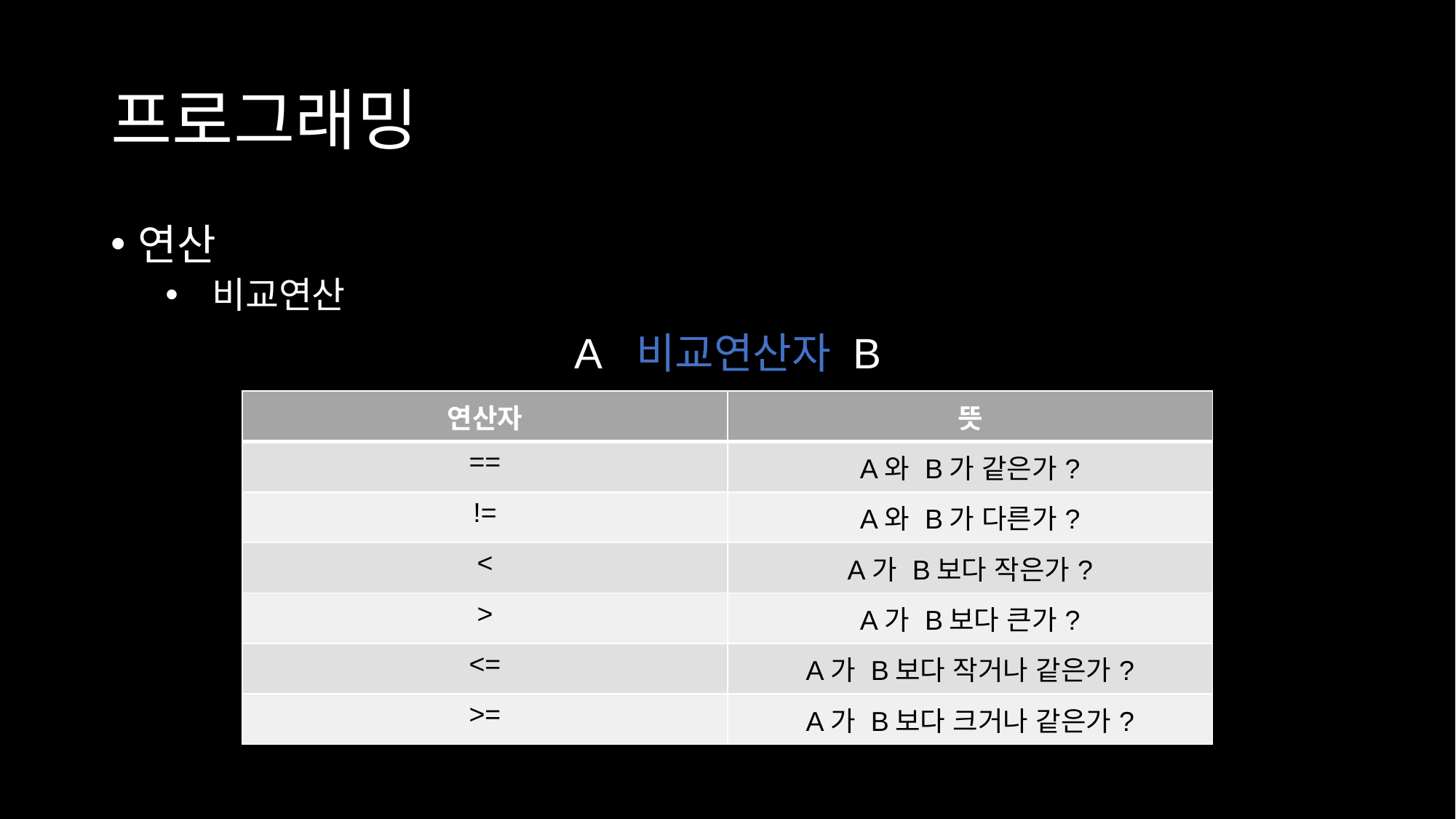

# 프로그래밍
연산
 비교연산
A  비교연산자 B
| 연산자 | 뜻 |
| --- | --- |
| == | A와 B가 같은가? |
| != | A와 B가 다른가? |
| < | A가 B보다 작은가? |
| > | A가 B보다 큰가? |
| <= | A가 B보다 작거나 같은가? |
| >= | A가 B보다 크거나 같은가? |